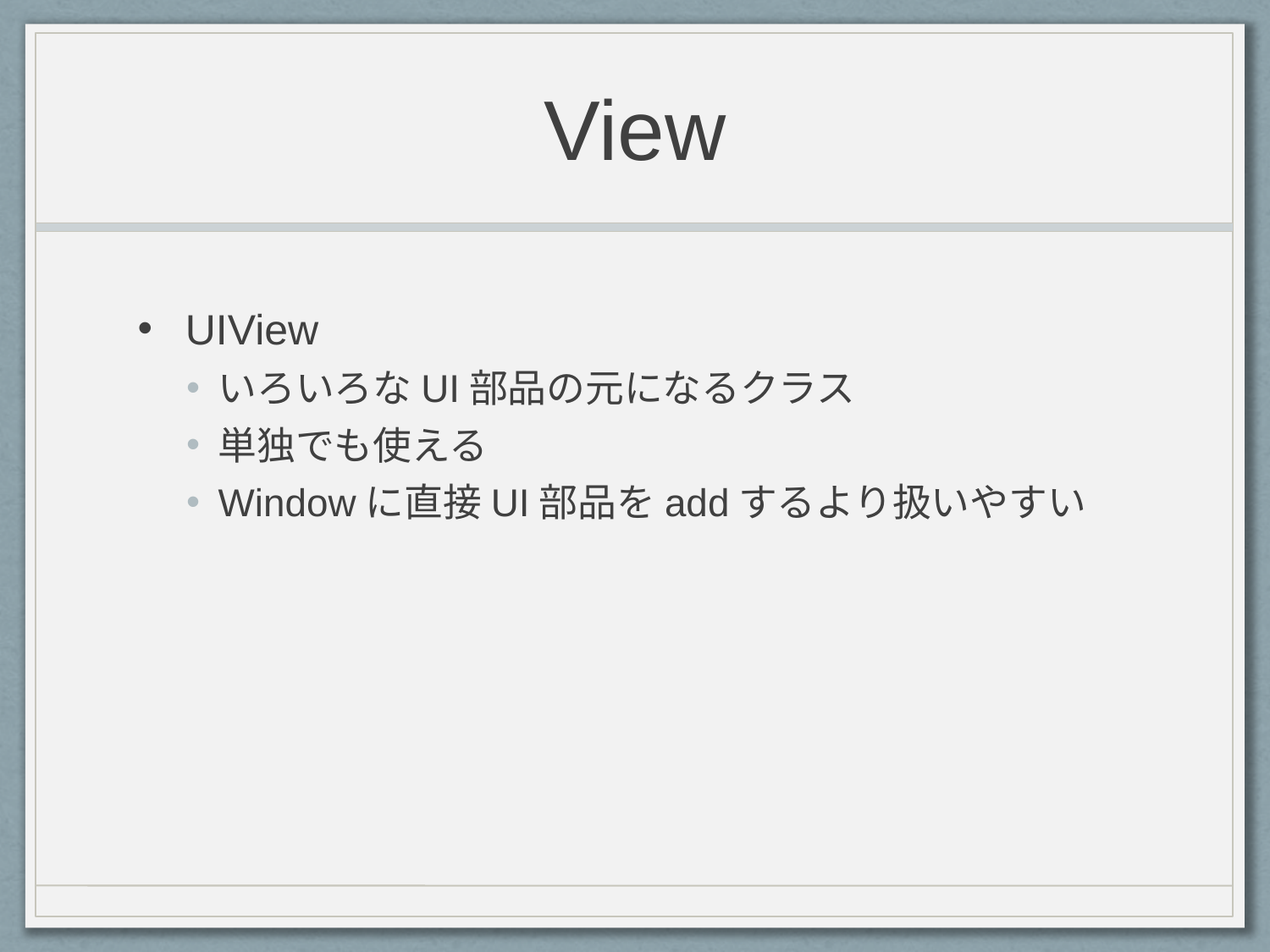

# View
UIView
いろいろなUI部品の元になるクラス
単独でも使える
Windowに直接UI部品をaddするより扱いやすい